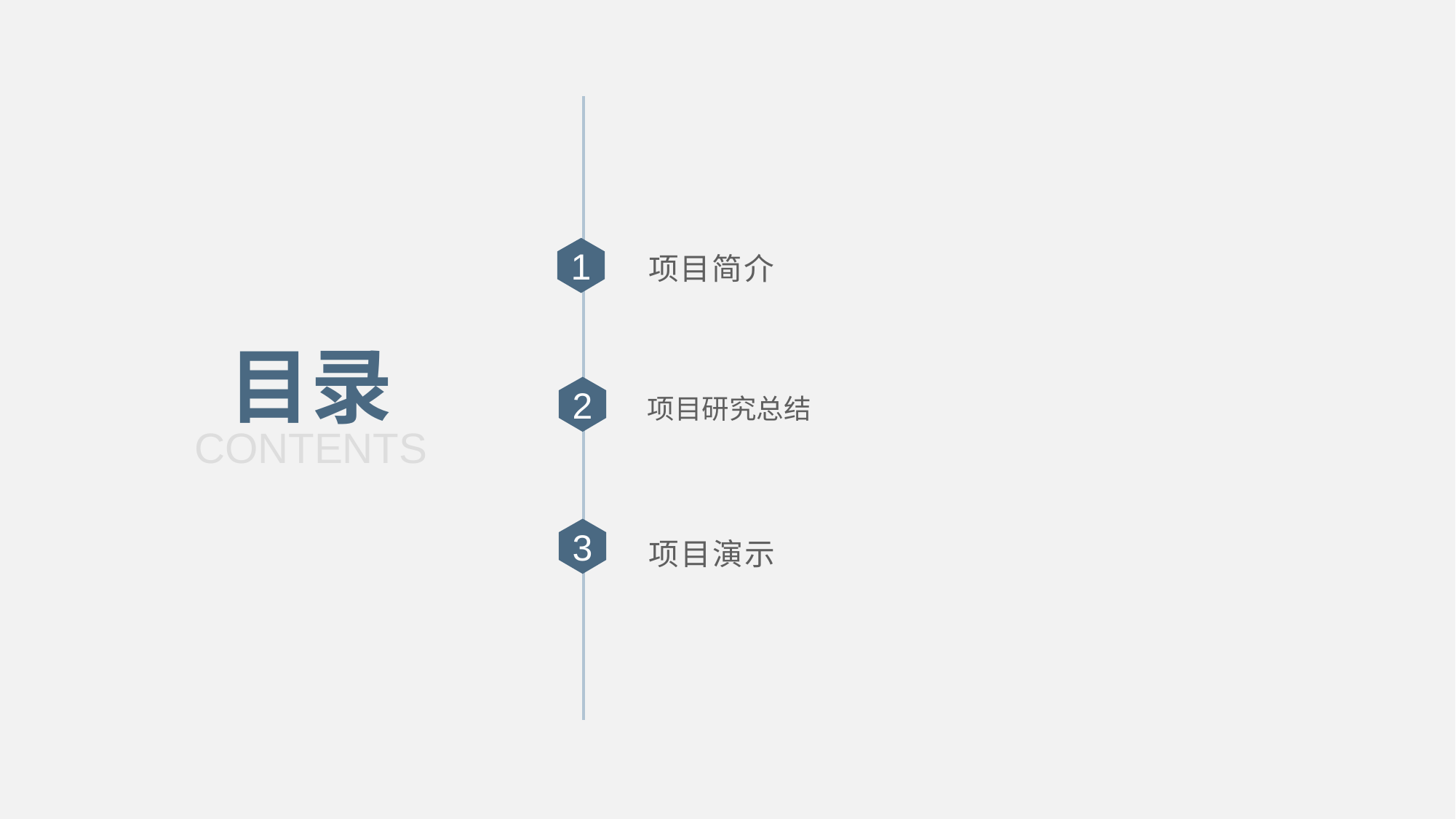

项目简介
1
目录
项目研究总结
2
CONTENTS
3
项目演示